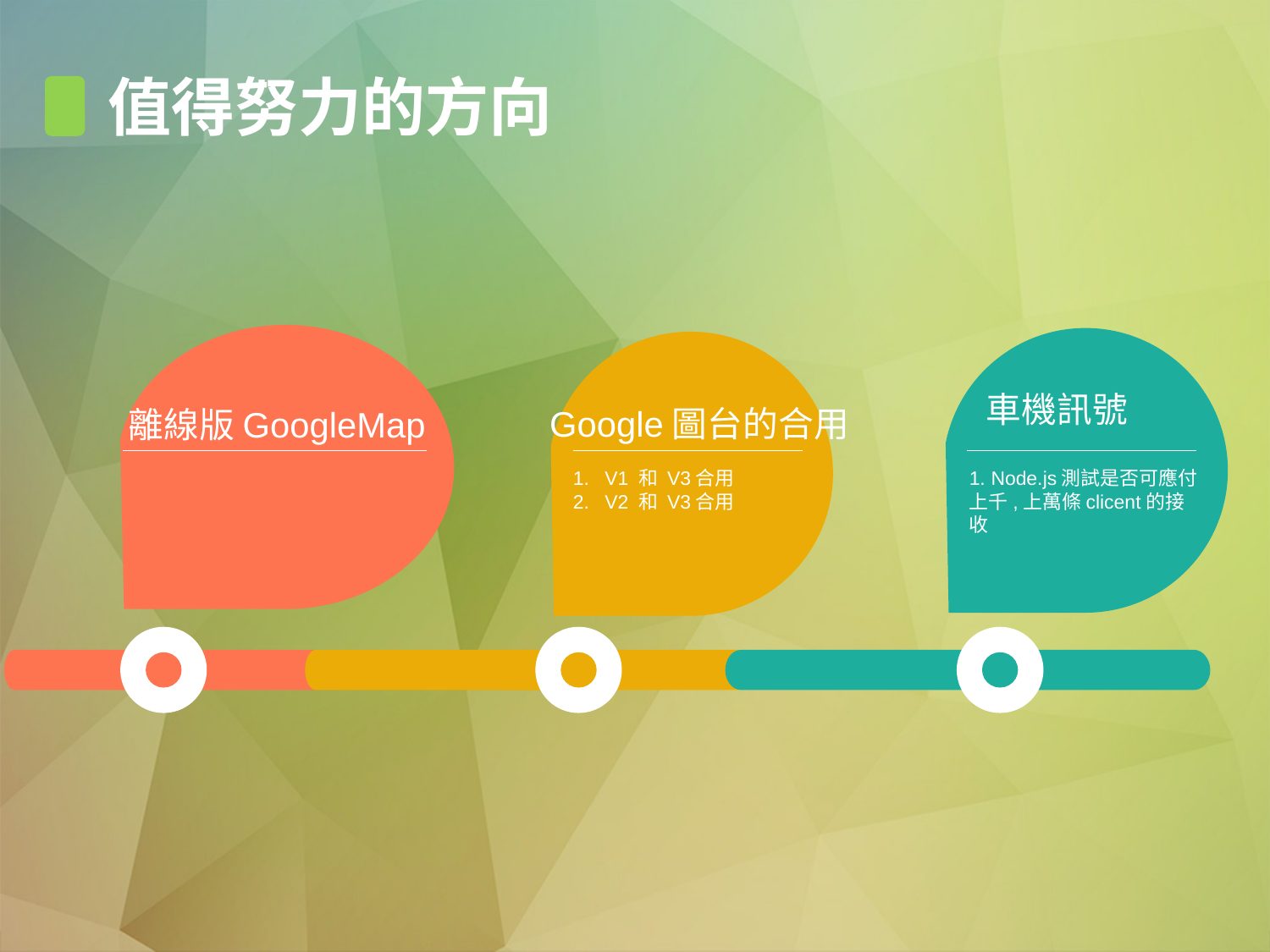

# 值得努力的方向

車機訊號
Google圖台的合用
離線版GoogleMap

V1 和 V3合用
V2 和 V3合用
1. Node.js測試是否可應付上千,上萬條clicent的接收